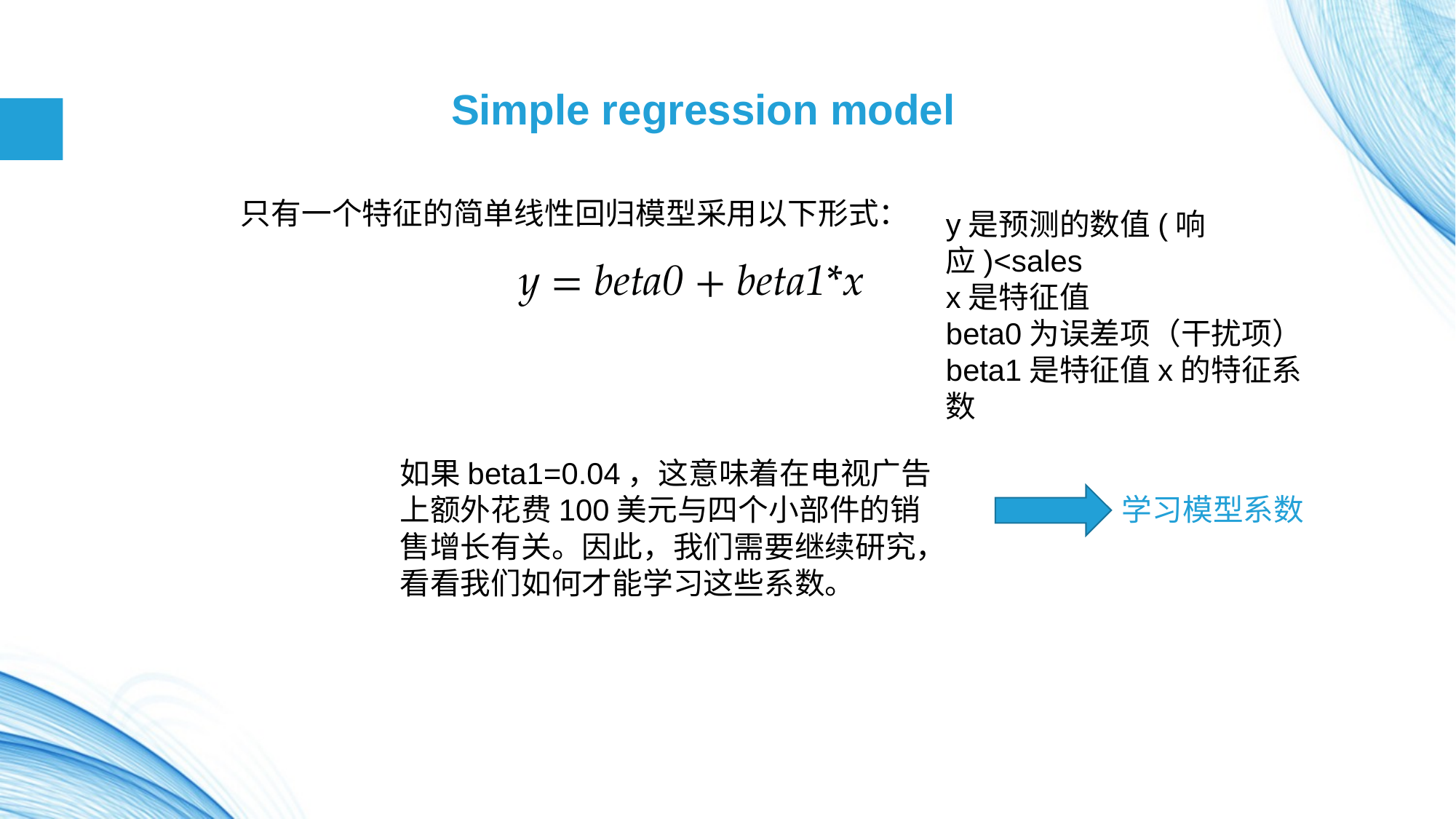

Simple regression model
只有一个特征的简单线性回归模型采用以下形式：
y是预测的数值(响应)<sales
x是特征值
beta0为误差项（干扰项）
beta1是特征值x的特征系数
y = beta0 + beta1*x

如果beta1=0.04，这意味着在电视广告上额外花费100美元与四个小部件的销售增长有关。因此，我们需要继续研究，看看我们如何才能学习这些系数。

学习模型系数